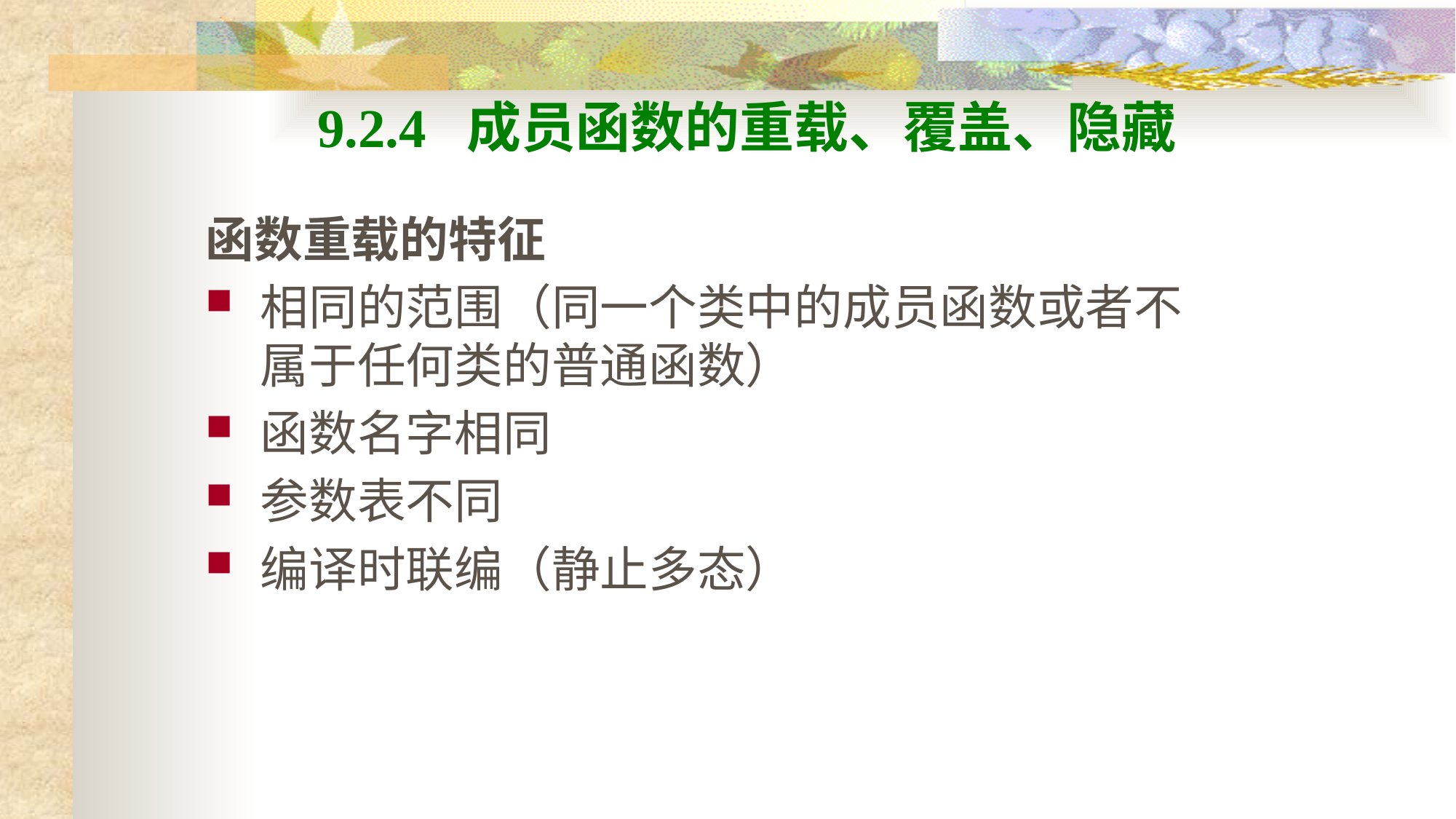

# 9.2.4  成员函数的重载、覆盖、隐藏
函数重载的特征
相同的范围（同一个类中的成员函数或者不属于任何类的普通函数）
函数名字相同
参数表不同
编译时联编（静止多态）